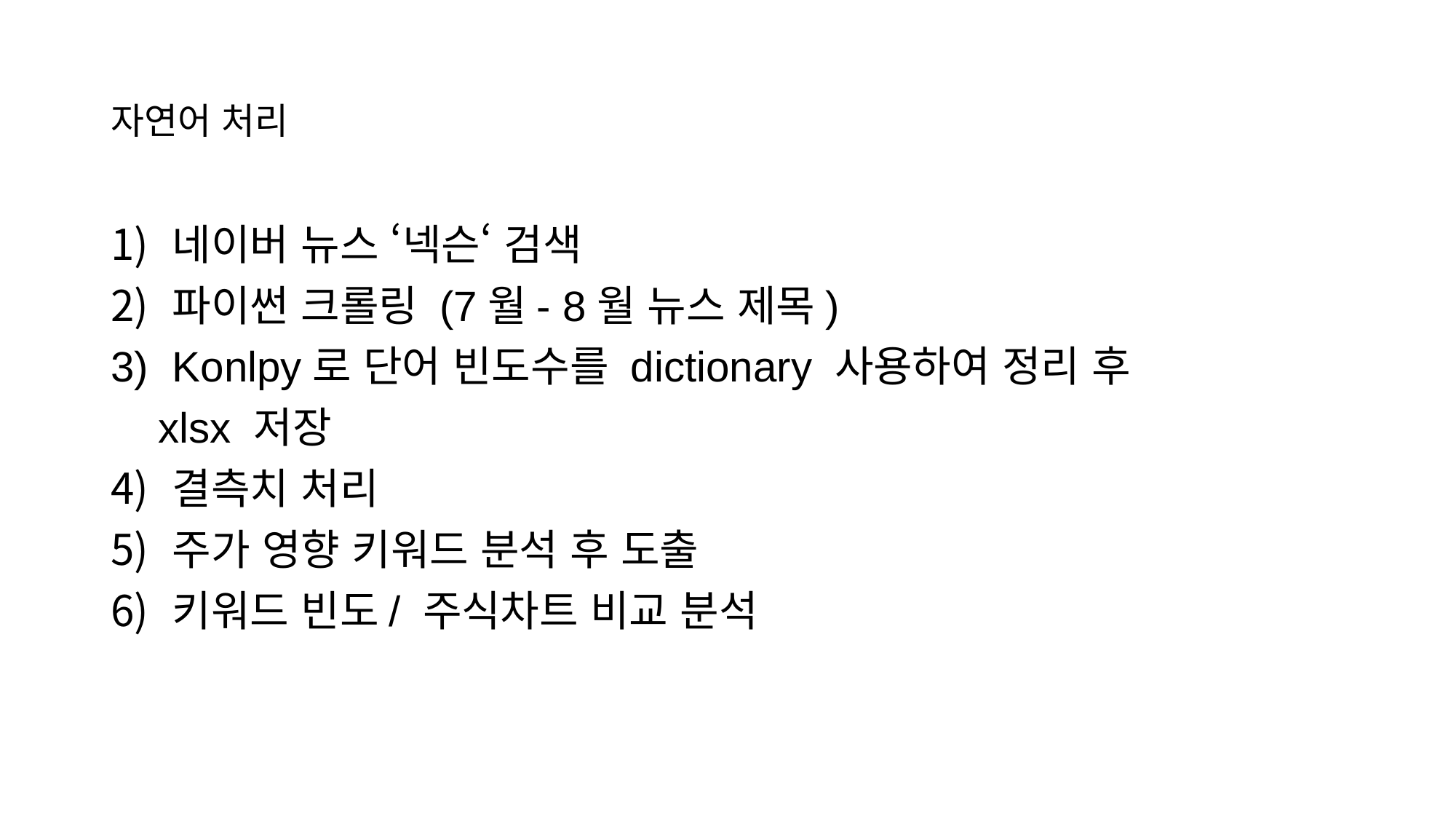

# 자연어 처리
네이버 뉴스 ‘넥슨‘ 검색
파이썬 크롤링 (7월- 8월 뉴스 제목)
Konlpy로 단어 빈도수를 dictionary 사용하여 정리 후
    xlsx 저장
결측치 처리
주가 영향 키워드 분석 후 도출
키워드 빈도/ 주식차트 비교 분석